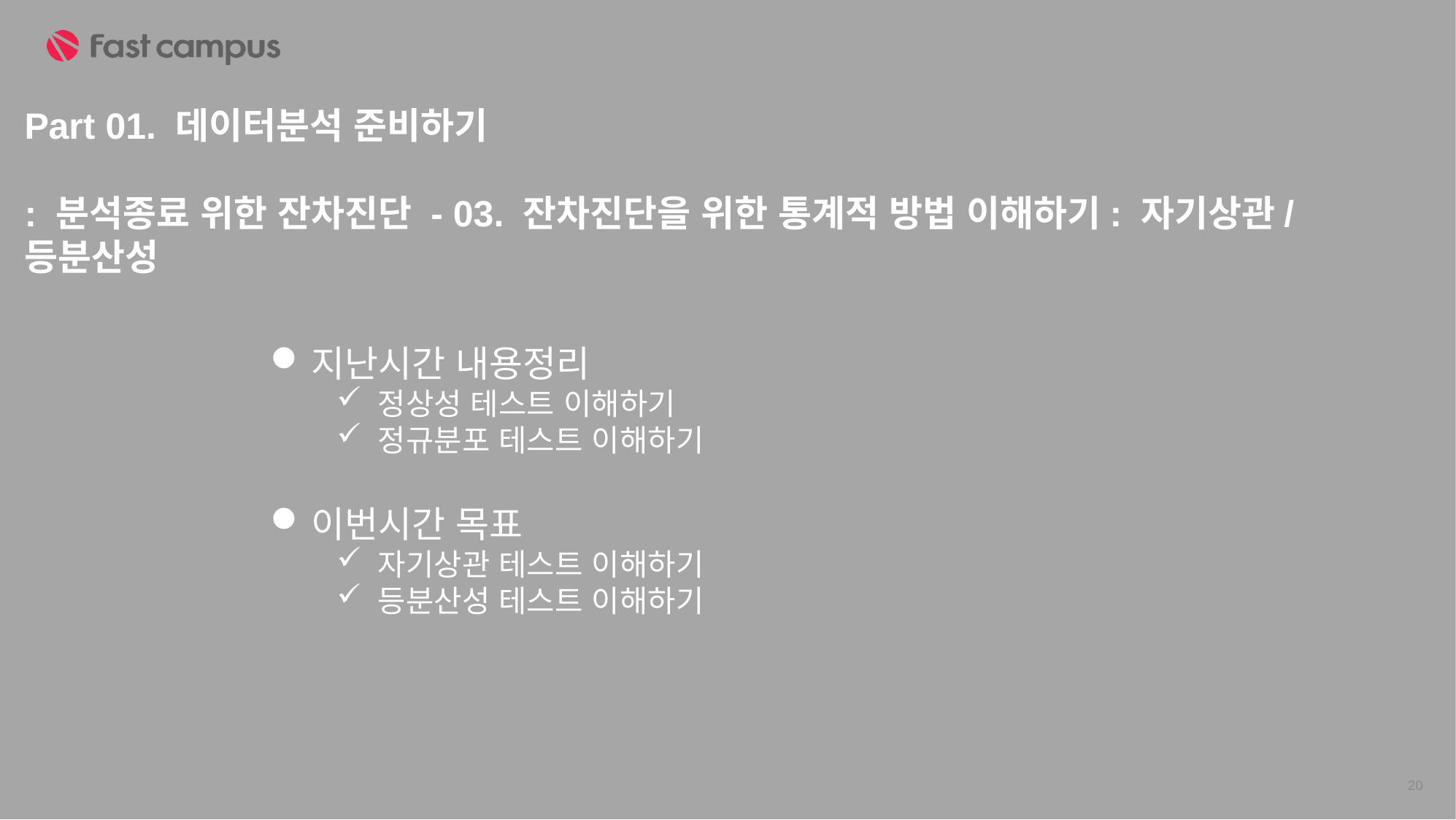

Part 01. 데이터분석 준비하기

: 분석종료 위한 잔차진단 - 03. 잔차진단을 위한 통계적 방법 이해하기: 자기상관/등분산성
지난시간 내용정리
정상성 테스트 이해하기
정규분포 테스트 이해하기

이번시간 목표
자기상관 테스트 이해하기
등분산성 테스트 이해하기
20